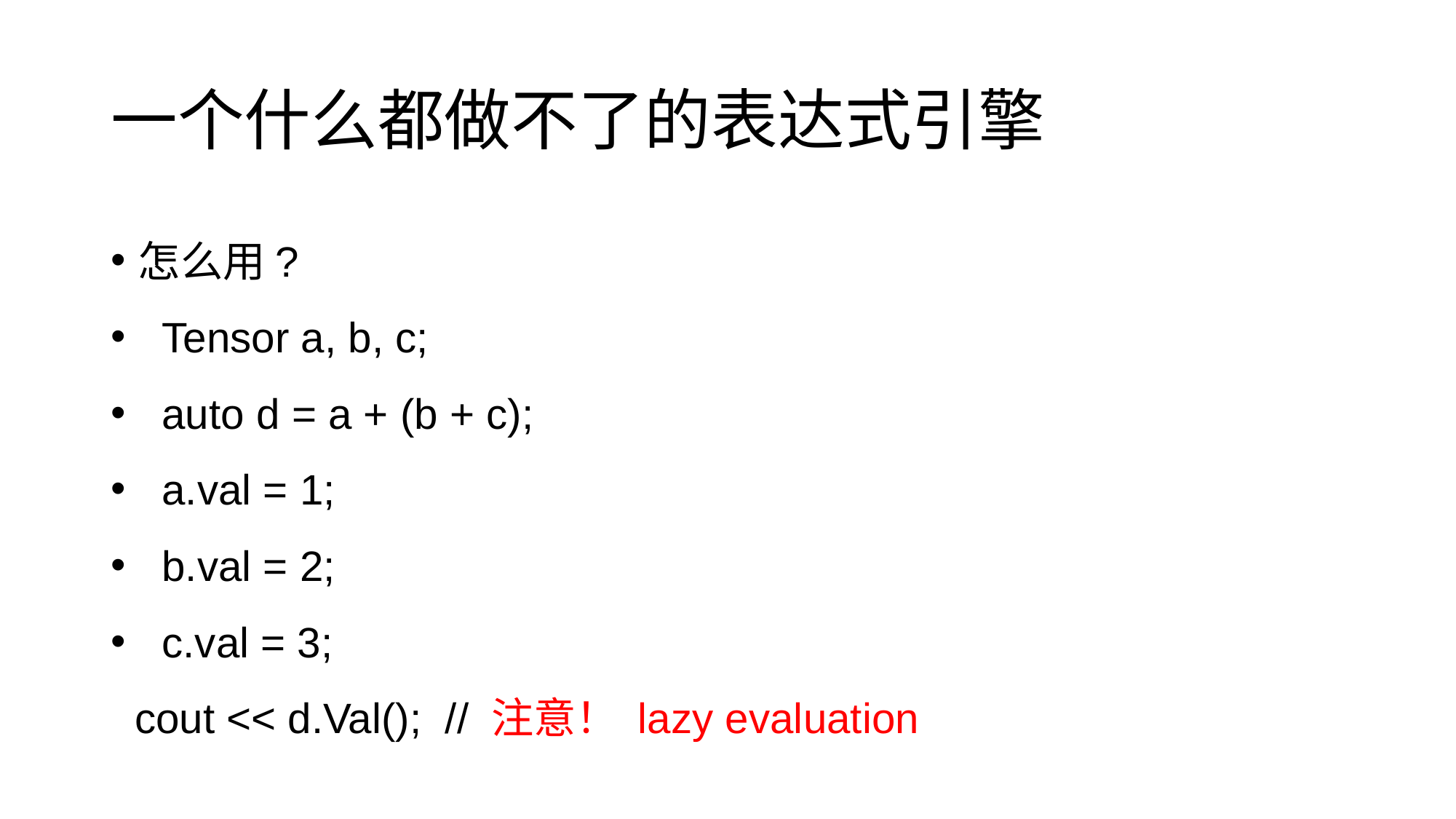

# 一个什么都做不了的表达式引擎
怎么用?
  Tensor a, b, c;  auto d = a + (b + c);  a.val = 1;  b.val = 2;  c.val = 3;  cout << d.Val();  // 注意！ lazy evaluation